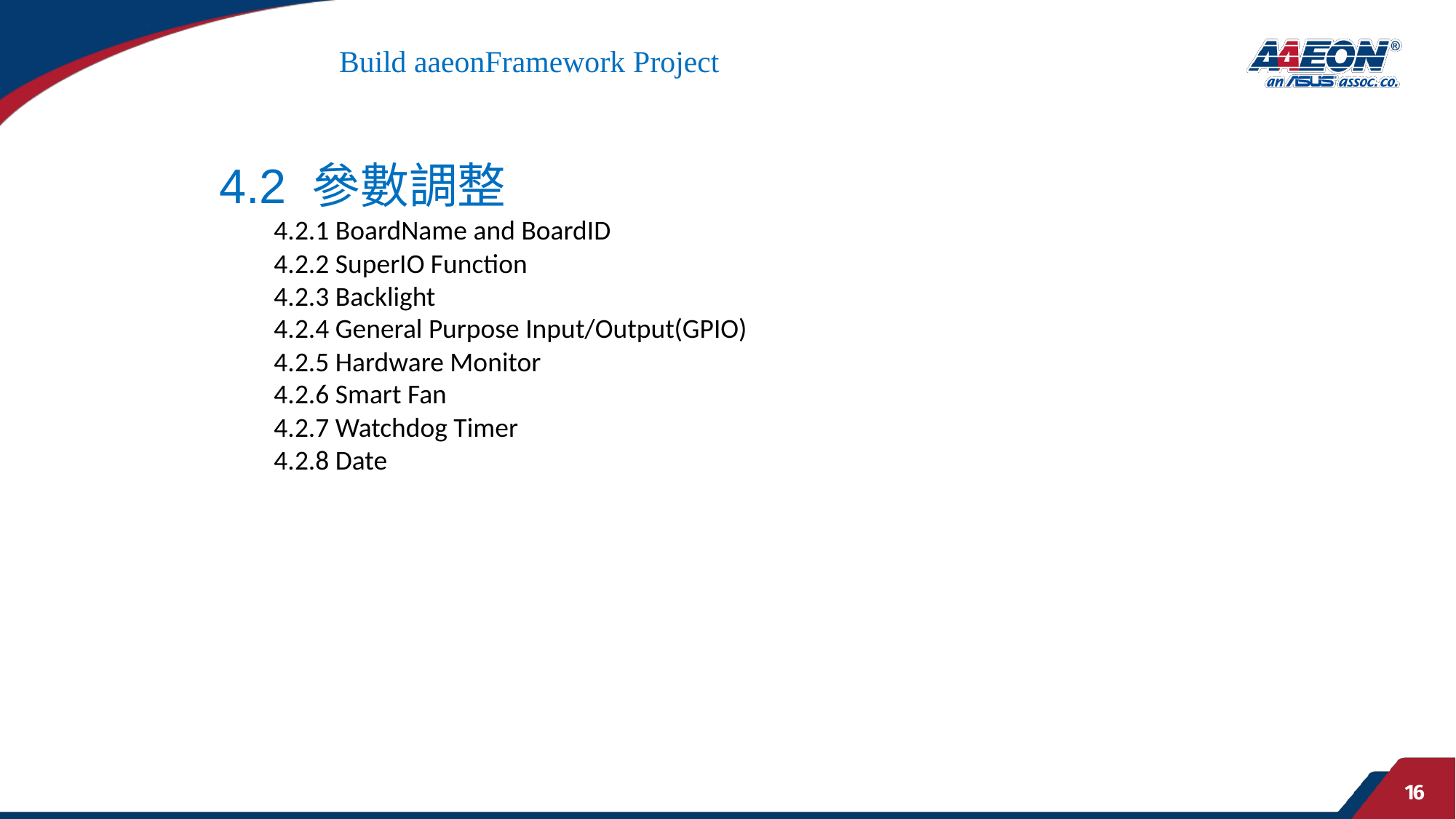

# Build aaeonFramework Project
4.2 參數調整
4.2.1 BoardName and BoardID
4.2.2 SuperIO Function
4.2.3 Backlight
4.2.4 General Purpose Input/Output(GPIO)
4.2.5 Hardware Monitor
4.2.6 Smart Fan
4.2.7 Watchdog Timer
4.2.8 Date
16